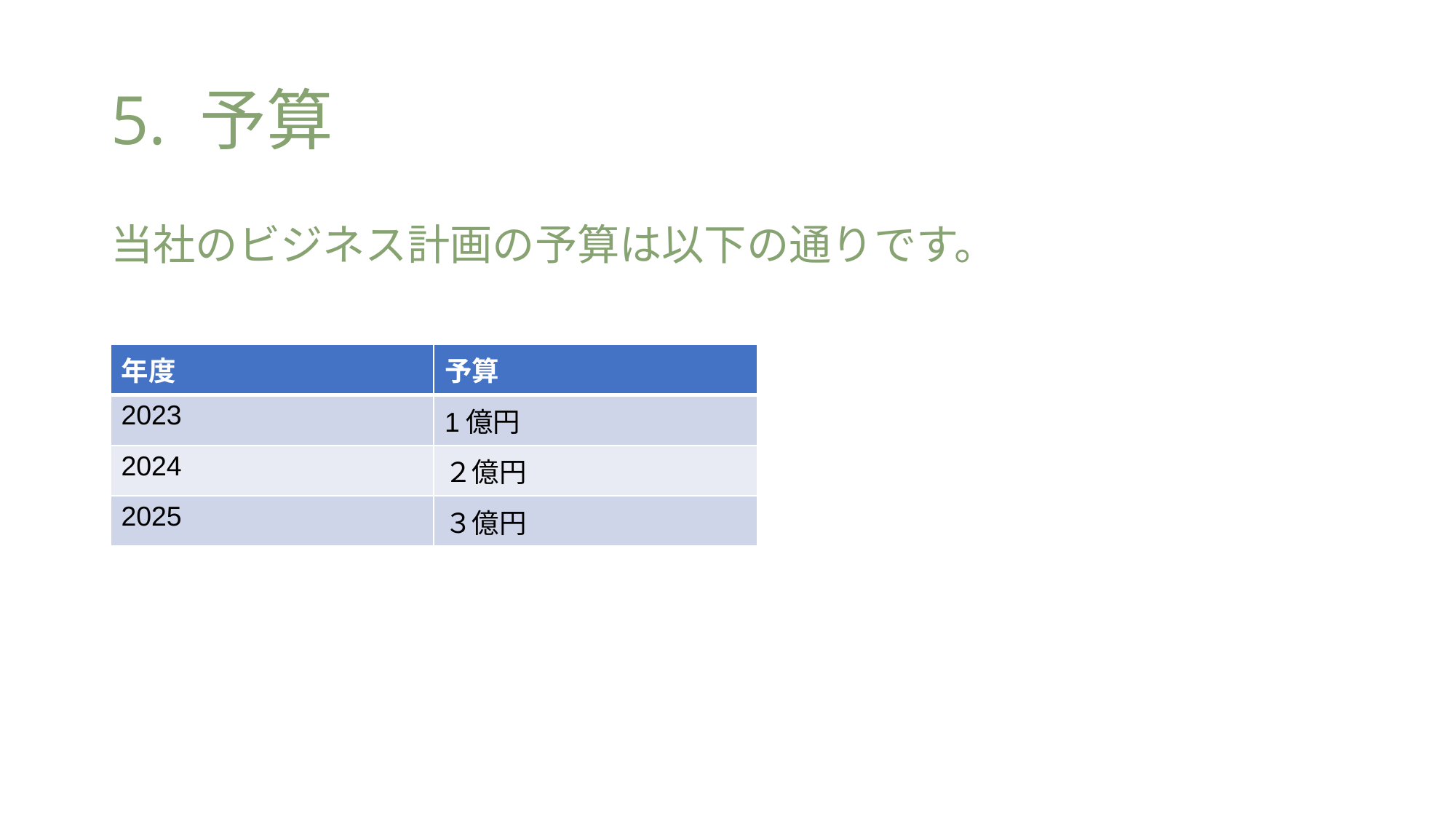

# 5. 予算
当社のビジネス計画の予算は以下の通りです。

| 年度 | 予算 |
| --- | --- |
| 2023 | 1億円 |
| 2024 | ２億円 |
| 2025 | ３億円 |